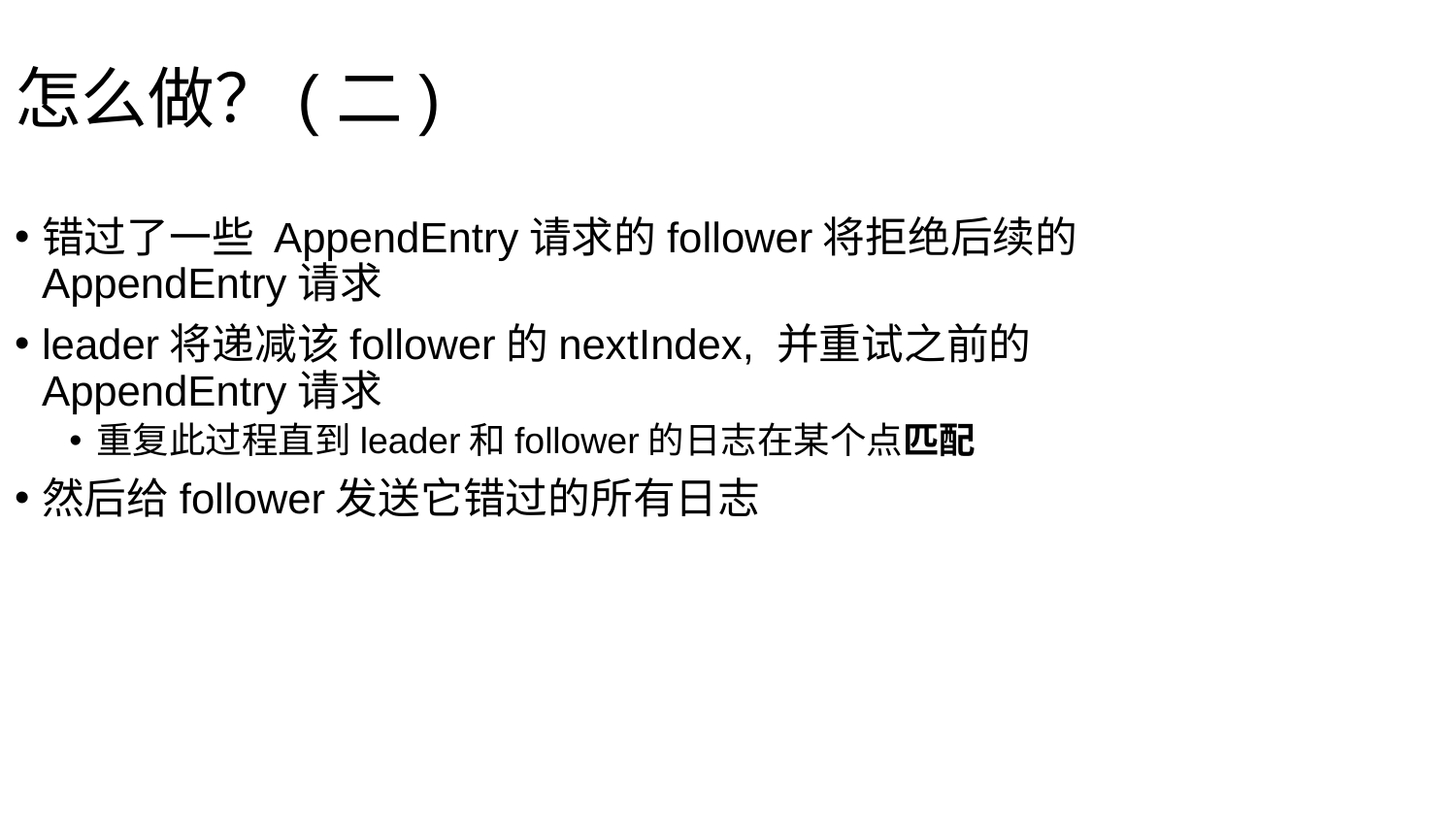

怎么做？(二)
错过了一些 AppendEntry请求的follower将拒绝后续的AppendEntry请求
leader将递减该follower的nextIndex, 并重试之前的AppendEntry请求
重复此过程直到leader和follower的日志在某个点匹配
然后给follower发送它错过的所有日志